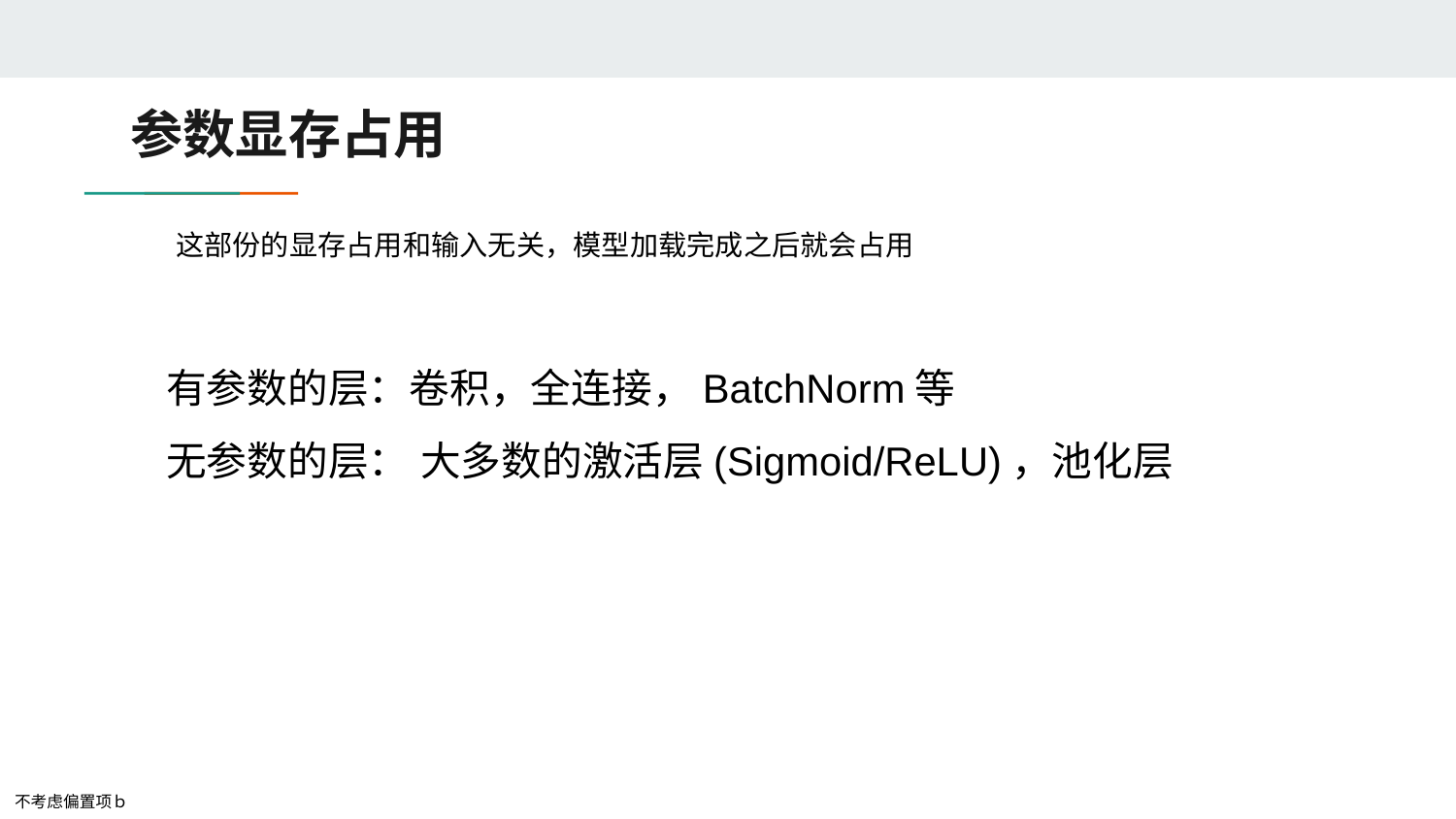

# 参数显存占用

这部份的显存占用和输入无关，模型加载完成之后就会占用
有参数的层：卷积，全连接，BatchNorm等
无参数的层： 大多数的激活层(Sigmoid/ReLU)，池化层
不考虑偏置项ｂ